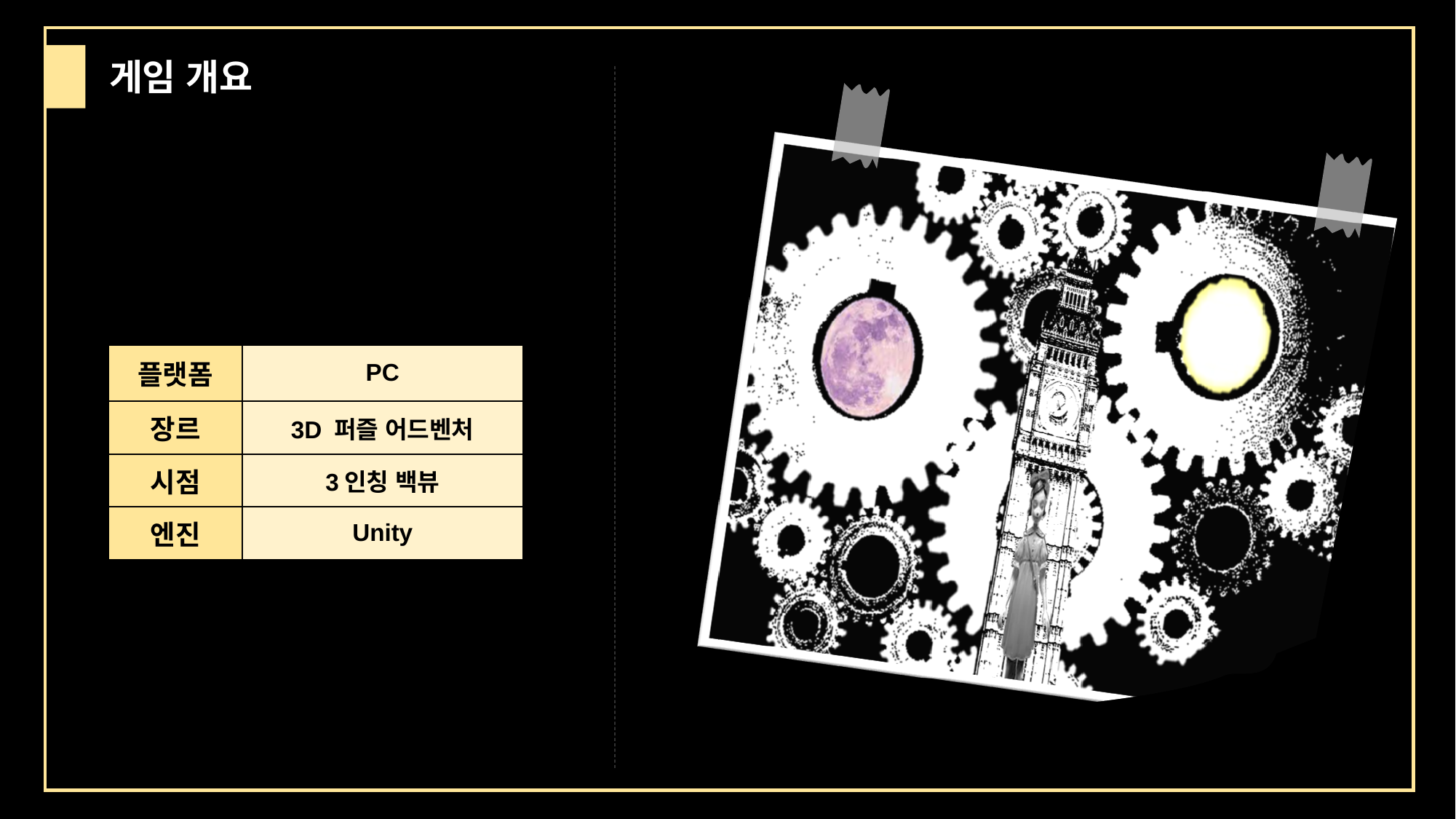

게임 개요

| 플랫폼 | PC |
| --- | --- |
| 장르 | 3D 퍼즐 어드벤처 |
| 시점 | 3인칭 백뷰 |
| 엔진 | Unity |